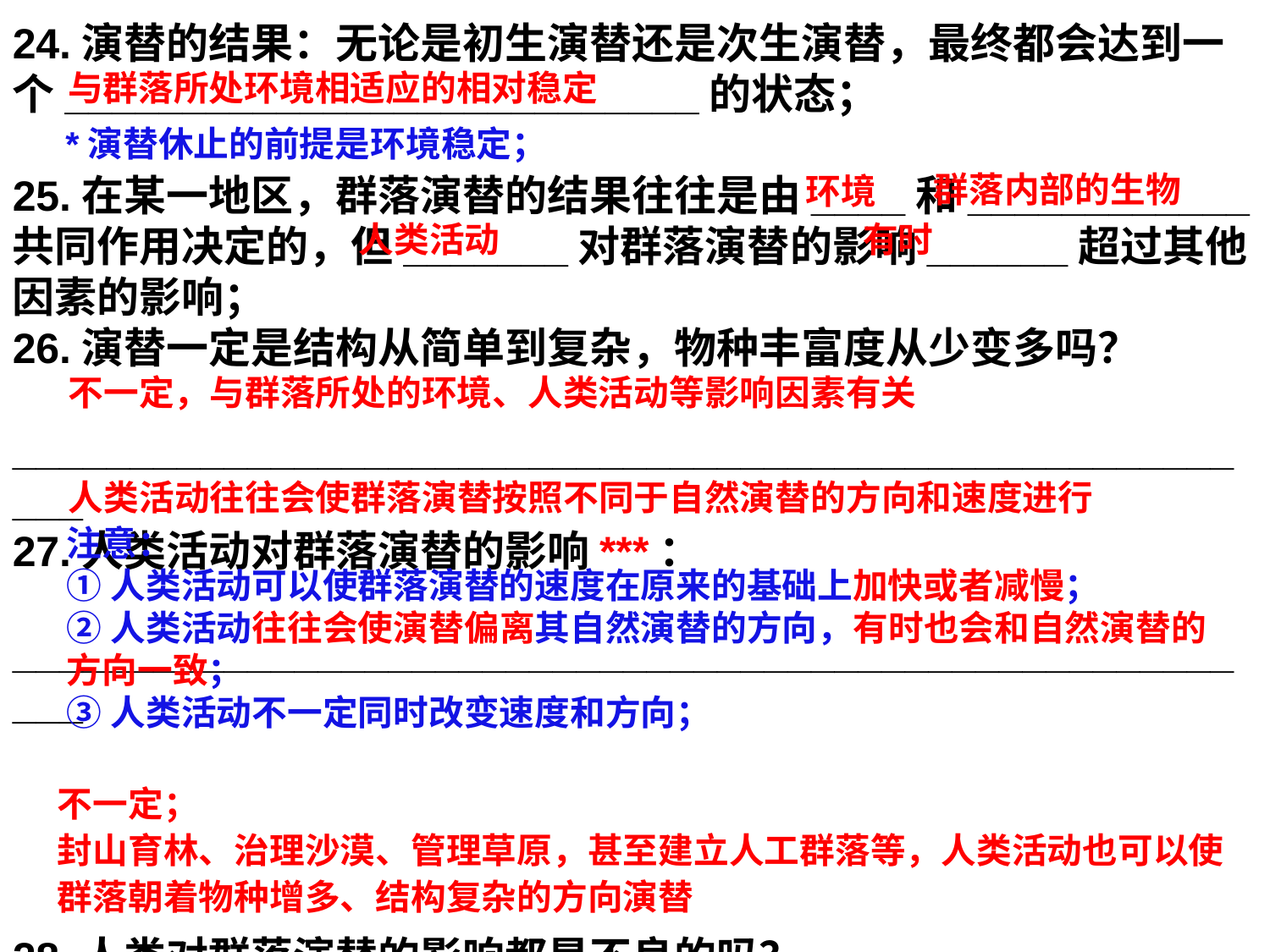

24.演替的结果：无论是初生演替还是次生演替，最终都会达到一个___________________________的状态；

25.在某一地区，群落演替的结果往往是由____和____________共同作用决定的，但_______对群落演替的影响______超过其他因素的影响；
26.演替一定是结构从简单到复杂，物种丰富度从少变多吗？
  _______________________________________________________
27.人类活动对群落演替的影响***：
  _______________________________________________________

28.人类对群落演替的影响都是不良的吗？
  _______________________________________________________
  _______________________________________________________
  _______________________________________________________
与群落所处环境相适应的相对稳定
*演替休止的前提是环境稳定；
群落内部的生物
环境
人类活动
有时
不一定，与群落所处的环境、人类活动等影响因素有关
人类活动往往会使群落演替按照不同于自然演替的方向和速度进行
注意：
①人类活动可以使群落演替的速度在原来的基础上加快或者减慢；
②人类活动往往会使演替偏离其自然演替的方向，有时也会和自然演替的方向一致；
③人类活动不一定同时改变速度和方向；
不一定；
封山育林、治理沙漠、管理草原，甚至建立人工群落等，人类活动也可以使群落朝着物种增多、结构复杂的方向演替